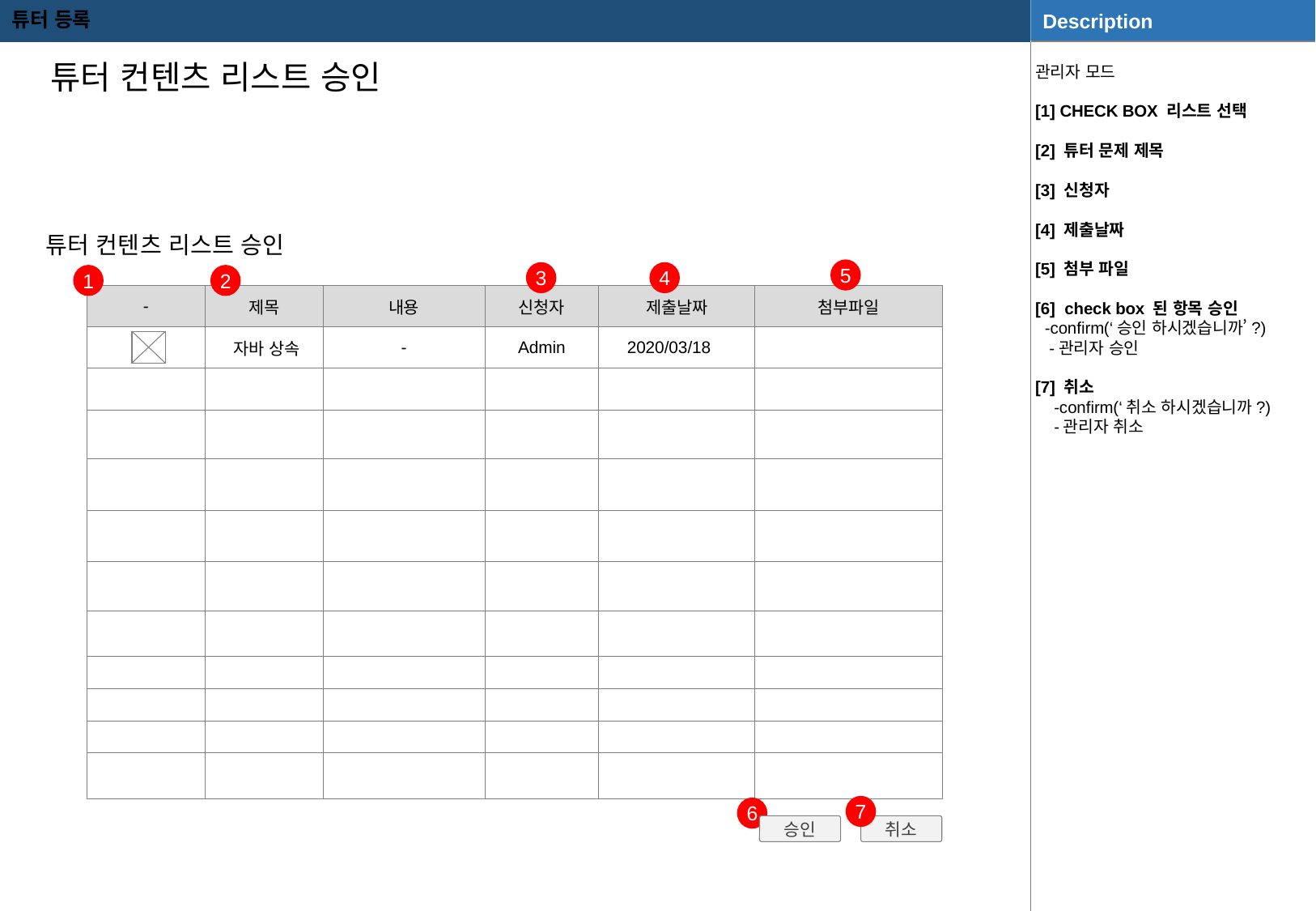

튜터 등록

관리자 모드

[1] CHECK BOX 리스트 선택

[2] 튜터 문제 제목

[3] 신청자

[4] 제출날짜

[5] 첨부 파일

[6]  check box 된 항목 승인
  -confirm(‘승인 하시겠습니까’?)
   -관리자 승인

[7] 취소
    -confirm(‘취소 하시겠습니까?)
    -관리자 취소

튜터 컨텐츠 리스트 승인
튜터 컨텐츠 리스트 승인
5
3
4
1
2
| - | 제목 | 내용 | 신청자 | 제출날짜 | 첨부파일 |
| --- | --- | --- | --- | --- | --- |
|  | 자바 상속 | - | Admin | 2020/03/18 |  |
|  |  |  |  |  |  |
|  |  |  |  |  |  |
|  |  |  |  |  |  |
|  |  |  |  |  |  |
|  |  |  |  |  |  |
|  |  |  |  |  |  |
|  |  |  |  |  |  |
|  |  |  |  |  |  |
|  |  |  |  |  |  |
|  |  |  |  |  |  |

7
6
승인
취소